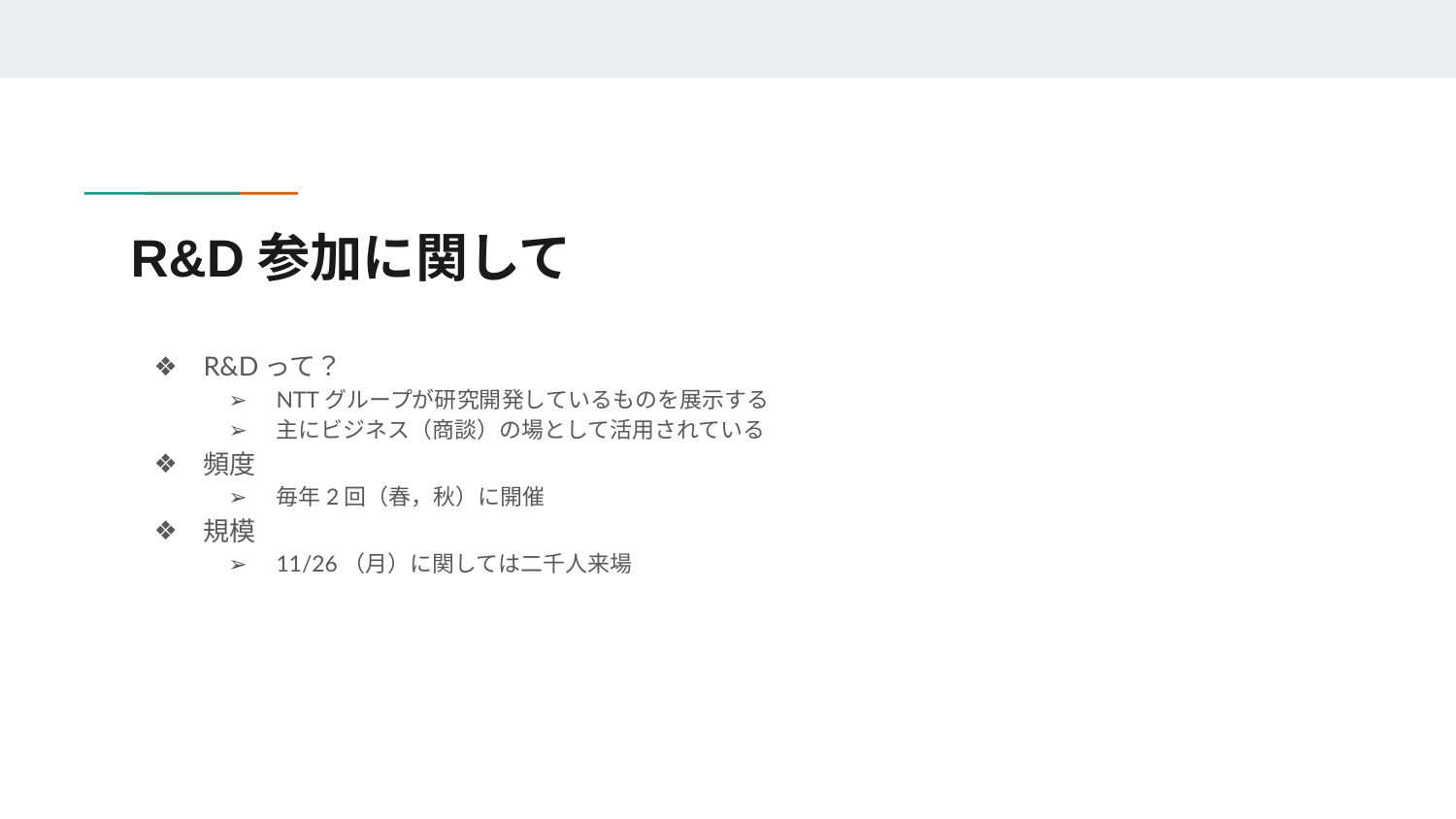

# R&D参加に関して
R&Dって？
NTTグループが研究開発しているものを展示する
主にビジネス（商談）の場として活用されている
頻度
毎年2回（春，秋）に開催
規模
11/26（月）に関しては二千人来場